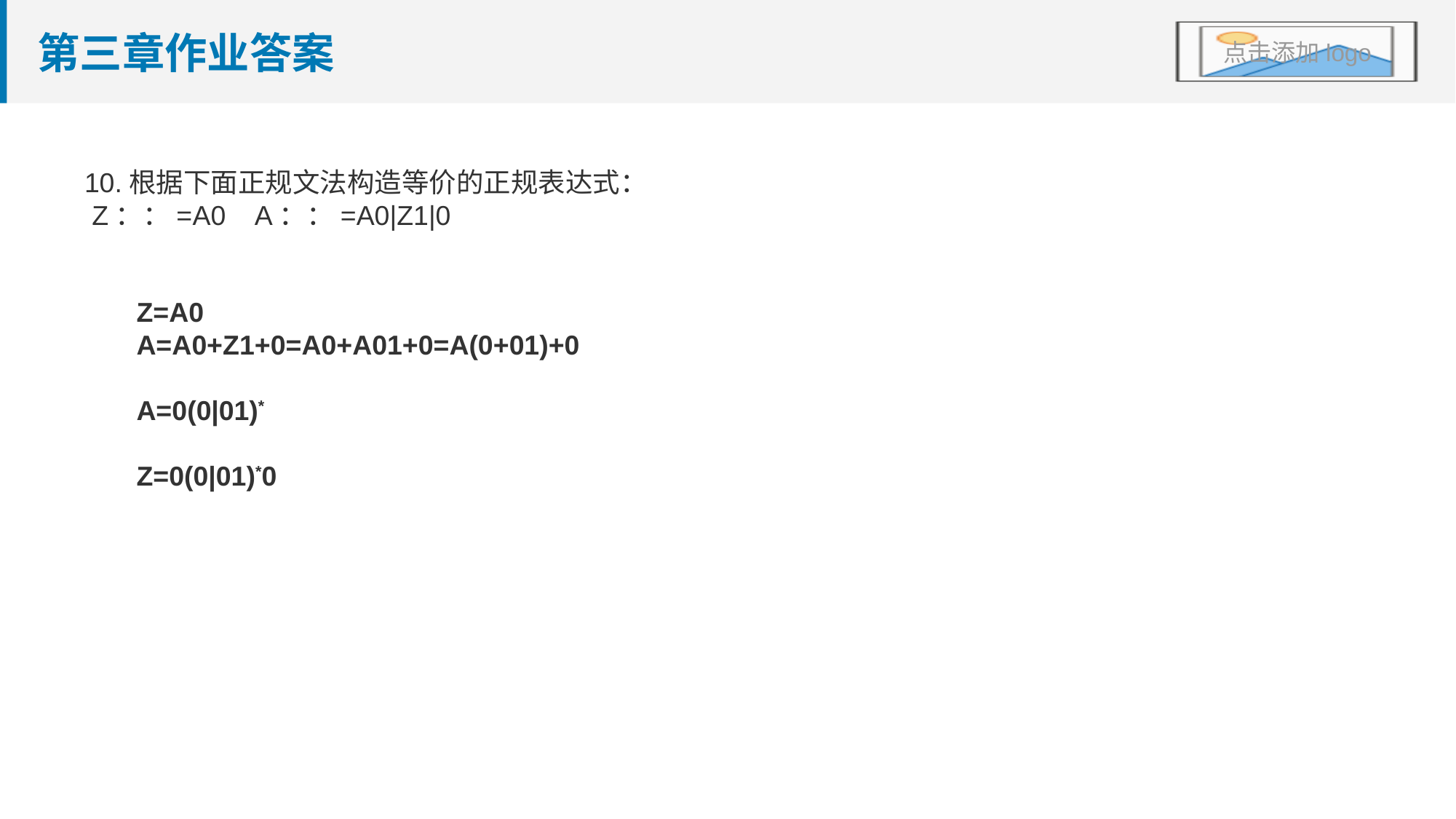

# 第三章作业答案

10.根据下面正规文法构造等价的正规表达式：
 Z：：=A0    A：：=A0|Z1|0
Z=A0
A=A0+Z1+0=A0+A01+0=A(0+01)+0

A=0(0|01)*

Z=0(0|01)*0